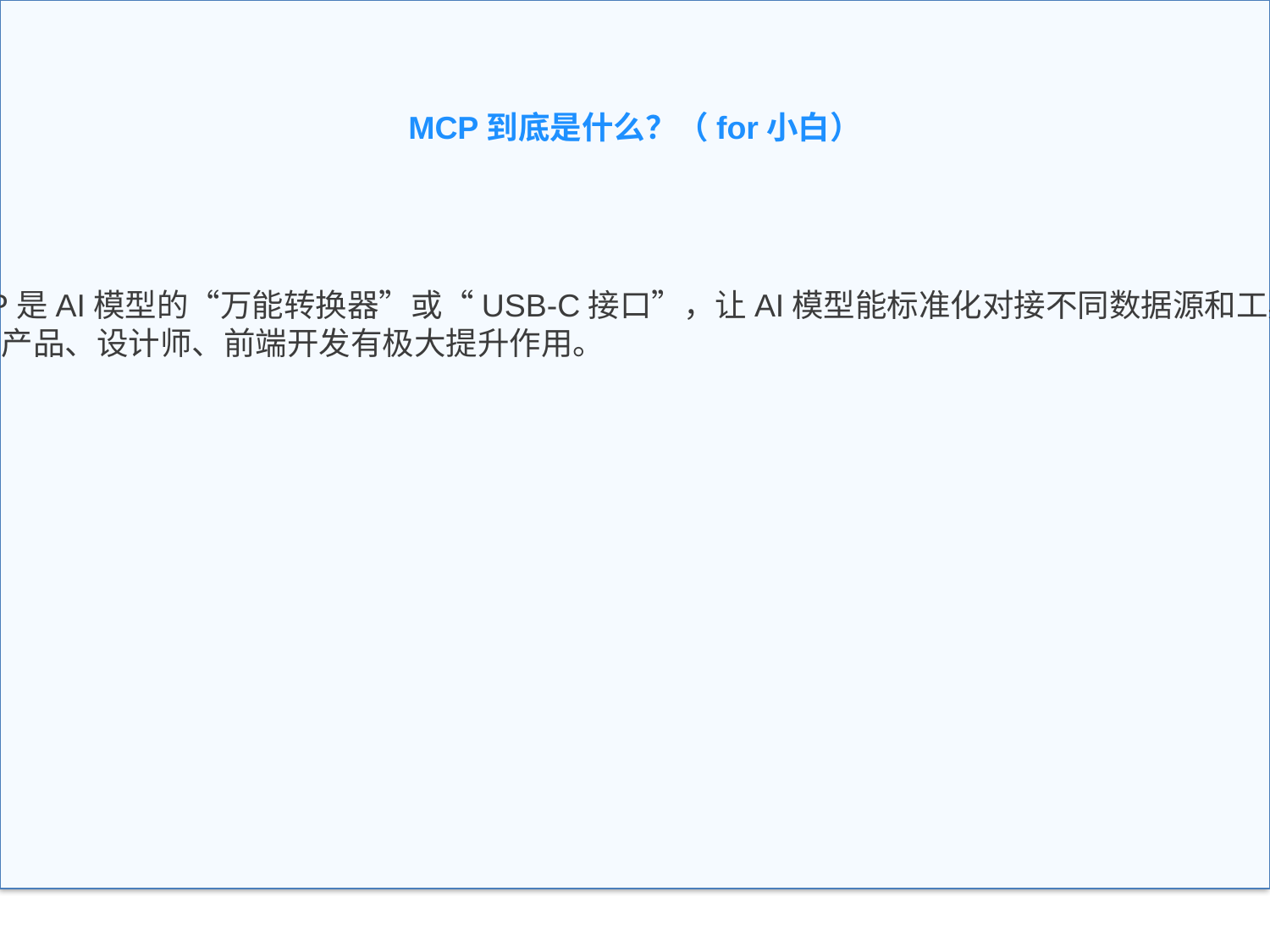

# MCP到底是什么？（for小白）
MCP到底是什么？（for小白）
MCP是AI模型的“万能转换器”或“USB-C接口”，让AI模型能标准化对接不同数据源和工具。
它对产品、设计师、前端开发有极大提升作用。
MCP是AI模型的“万能转换器”或“USB-C接口”，让AI模型能标准化对接不同数据源和工具。
它对产品、设计师、前端开发有极大提升作用。